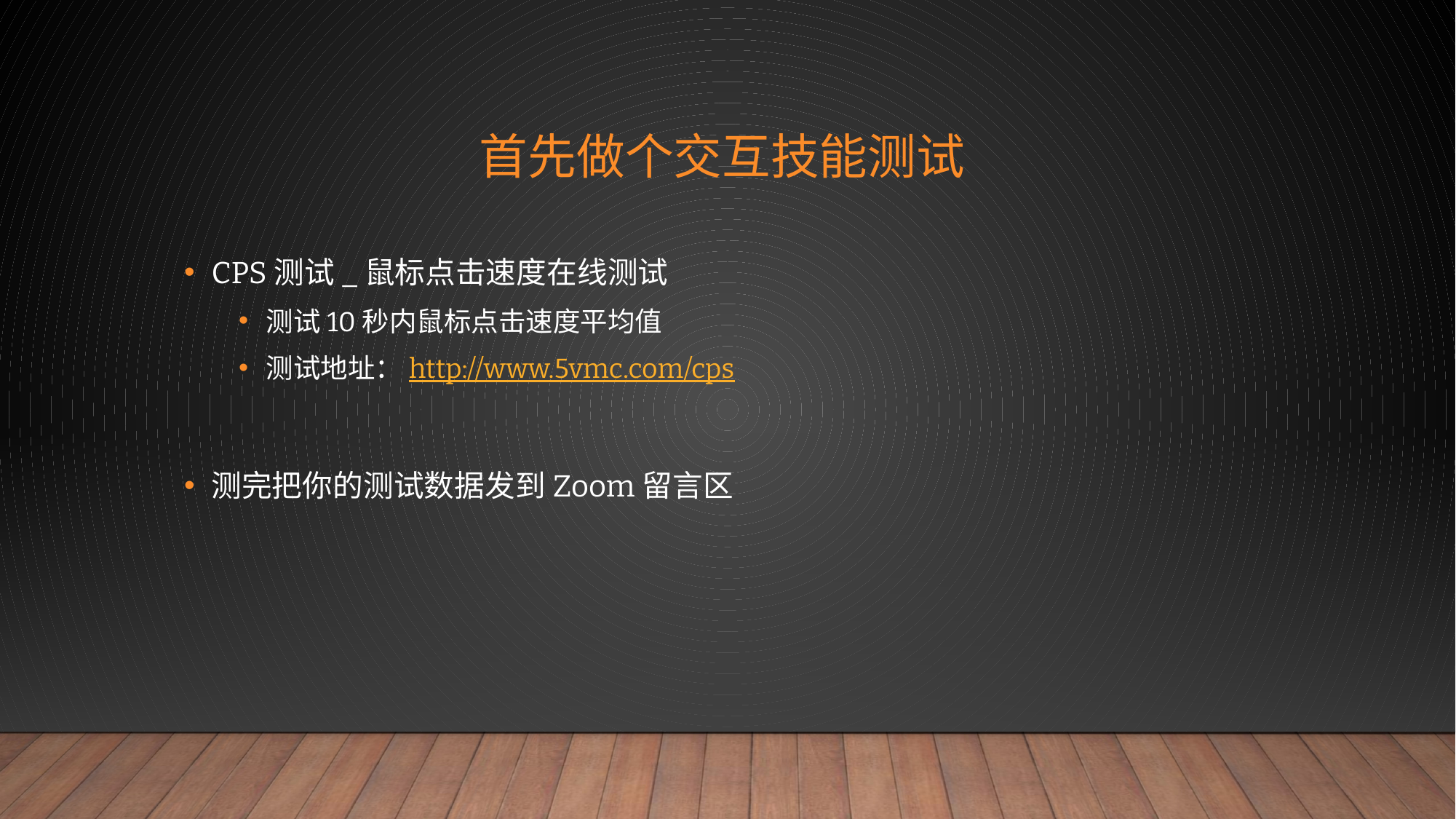

# 首先做个交互技能测试
CPS测试_鼠标点击速度在线测试
测试10秒内鼠标点击速度平均值
测试地址：http://www.5vmc.com/cps

测完把你的测试数据发到Zoom留言区